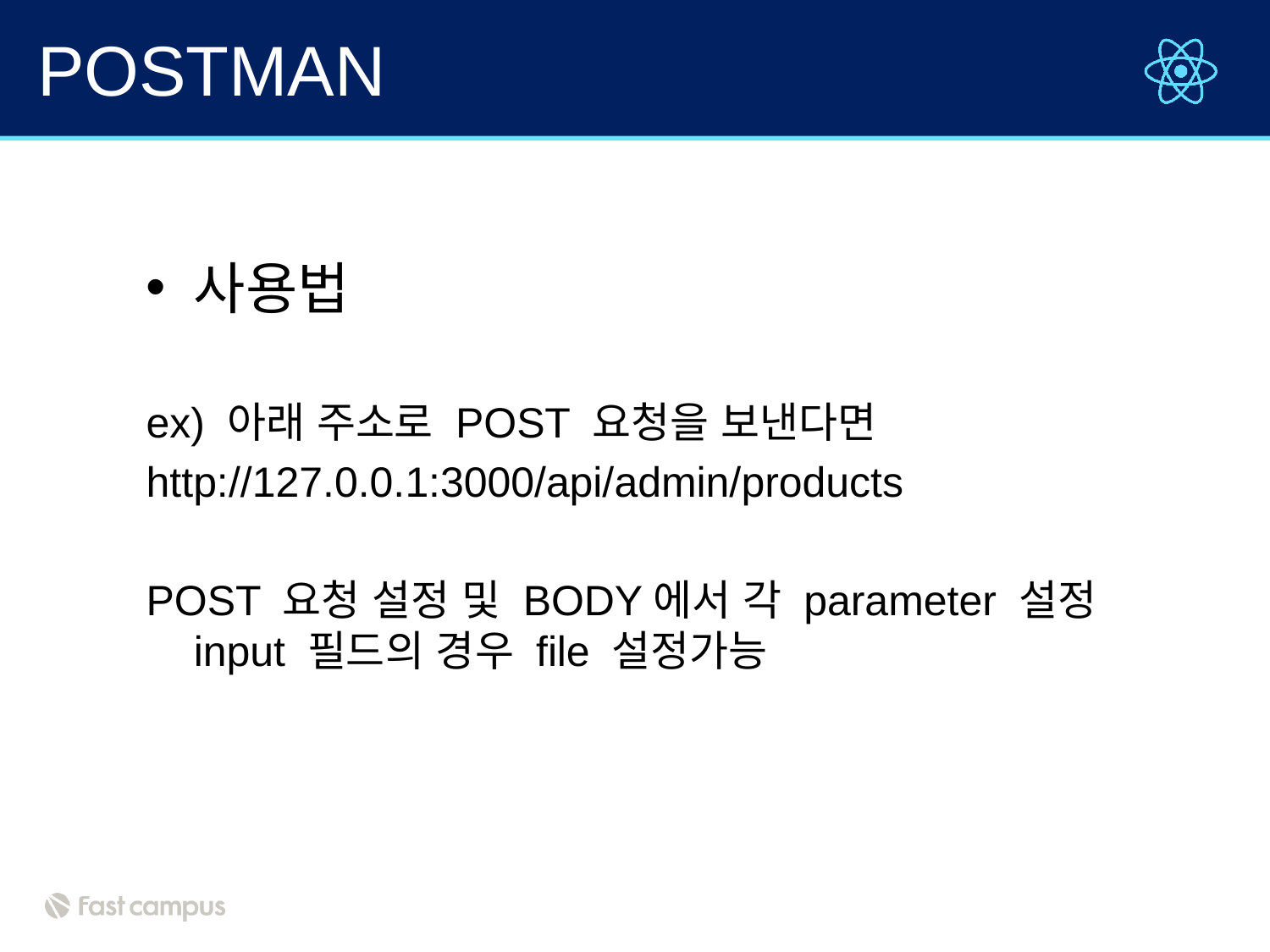

# POSTMAN
사용법

ex) 아래 주소로 POST 요청을 보낸다면
http://127.0.0.1:3000/api/admin/products

POST 요청 설정 및 BODY에서 각 parameter 설정 input 필드의 경우 file 설정가능